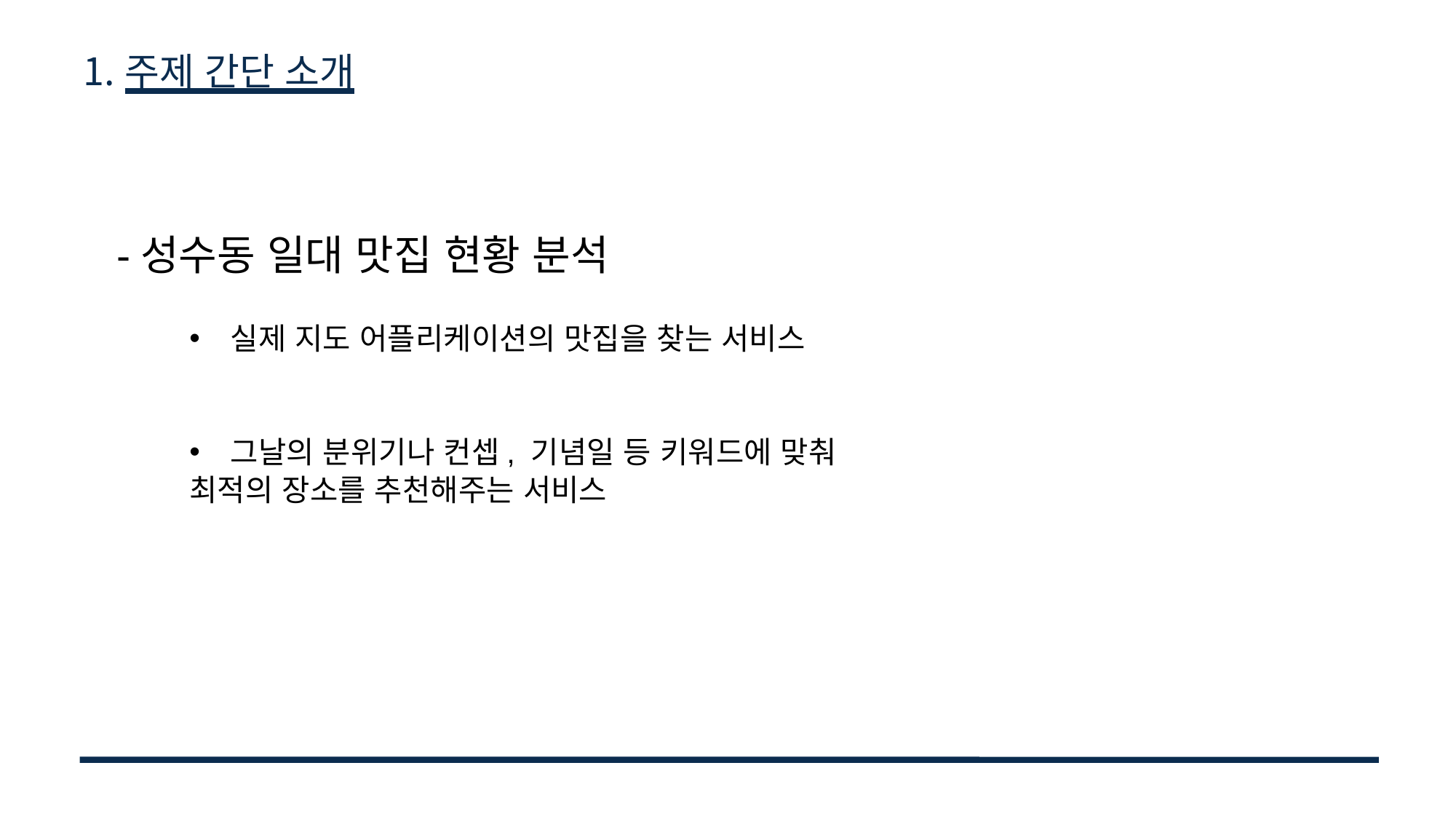

주제 간단 소개
-성수동 일대 맛집 현황 분석
실제 지도 어플리케이션의 맛집을 찾는 서비스

그날의 분위기나 컨셉, 기념일 등 키워드에 맞춰
최적의 장소를 추천해주는 서비스